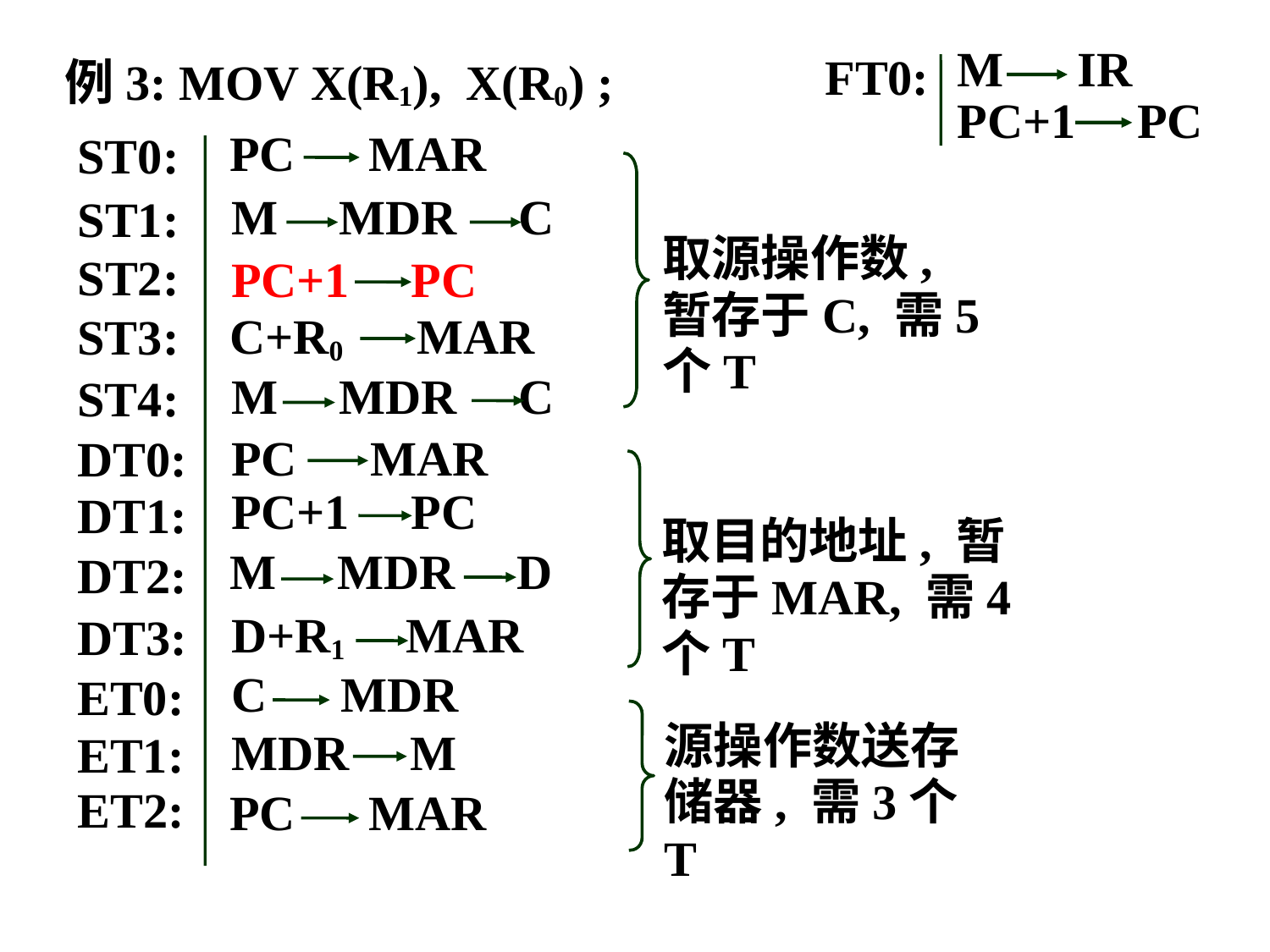

FT0:
M      IR

例3: MOV X(R1),  X(R0) ;

PC+1     PC

ST0:
PC      MAR

ST1:
M     MDR     C

取源操作数, 暂存于C, 需5个T
ST2:
PC+1     PC

ST3:
C+R0      MAR

ST4:
M     MDR     C

DT0:
PC      MAR

DT1:
PC+1     PC

取目的地址, 暂存于MAR, 需4个T
DT2:
M     MDR     D

DT3:
D+R1     MAR

ET0:
C      MDR

源操作数送存储器, 需3个T
ET1:
MDR     M

ET2:
PC      MAR